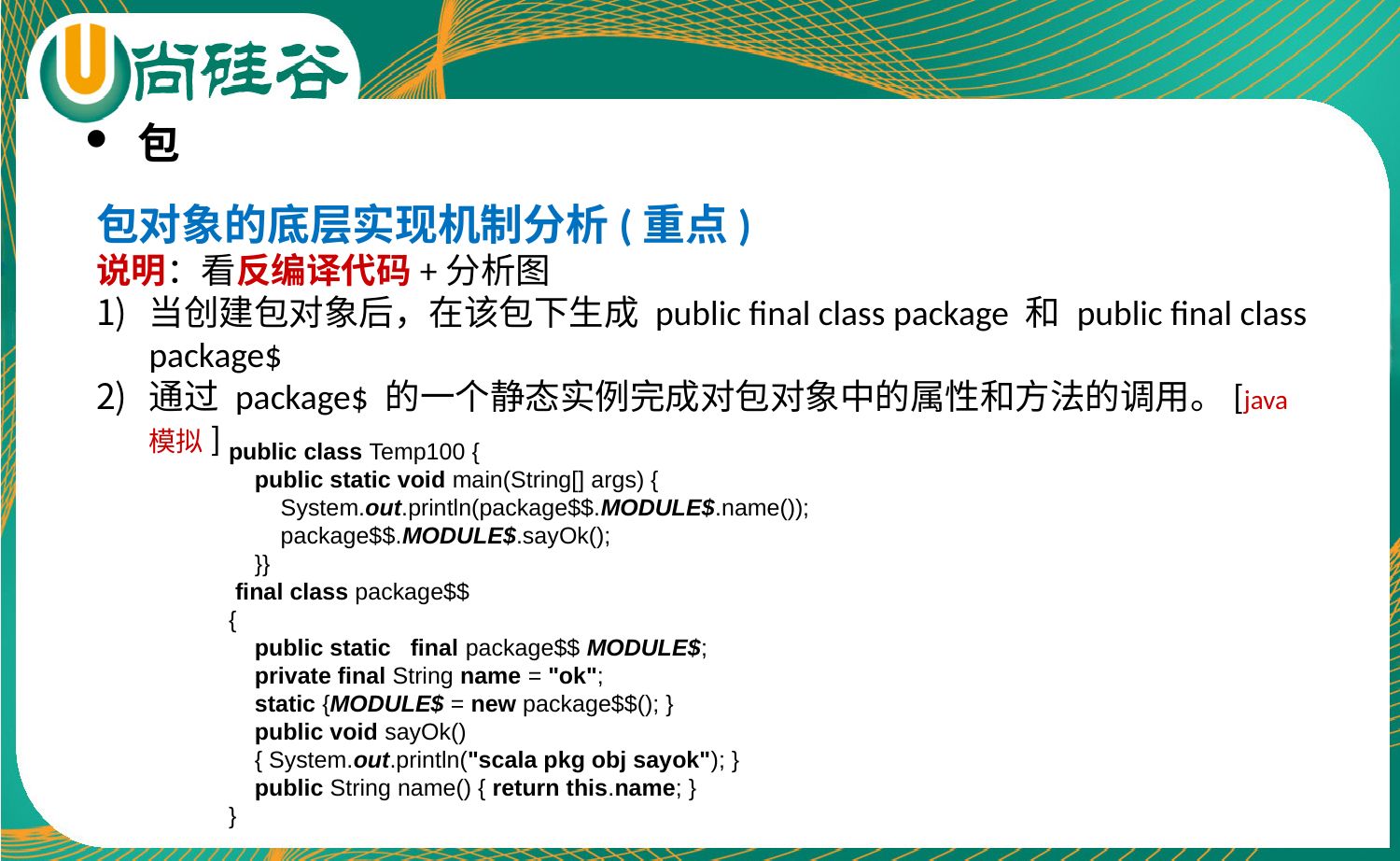

包

包对象的底层实现机制分析(重点)
说明：看反编译代码+分析图
当创建包对象后，在该包下生成 public final class package 和 public final class package$
通过 package$ 的一个静态实例完成对包对象中的属性和方法的调用。[java模拟]
public class Temp100 {
    public static void main(String[] args) {
        System.out.println(package$$.MODULE$.name());
        package$$.MODULE$.sayOk();
    }}
 final class package$$
{
    public static   final package$$ MODULE$;
    private final String name = "ok";
    static {MODULE$ = new package$$(); }
    public void sayOk()
    { System.out.println("scala pkg obj sayok"); }
    public String name() { return this.name; }
}